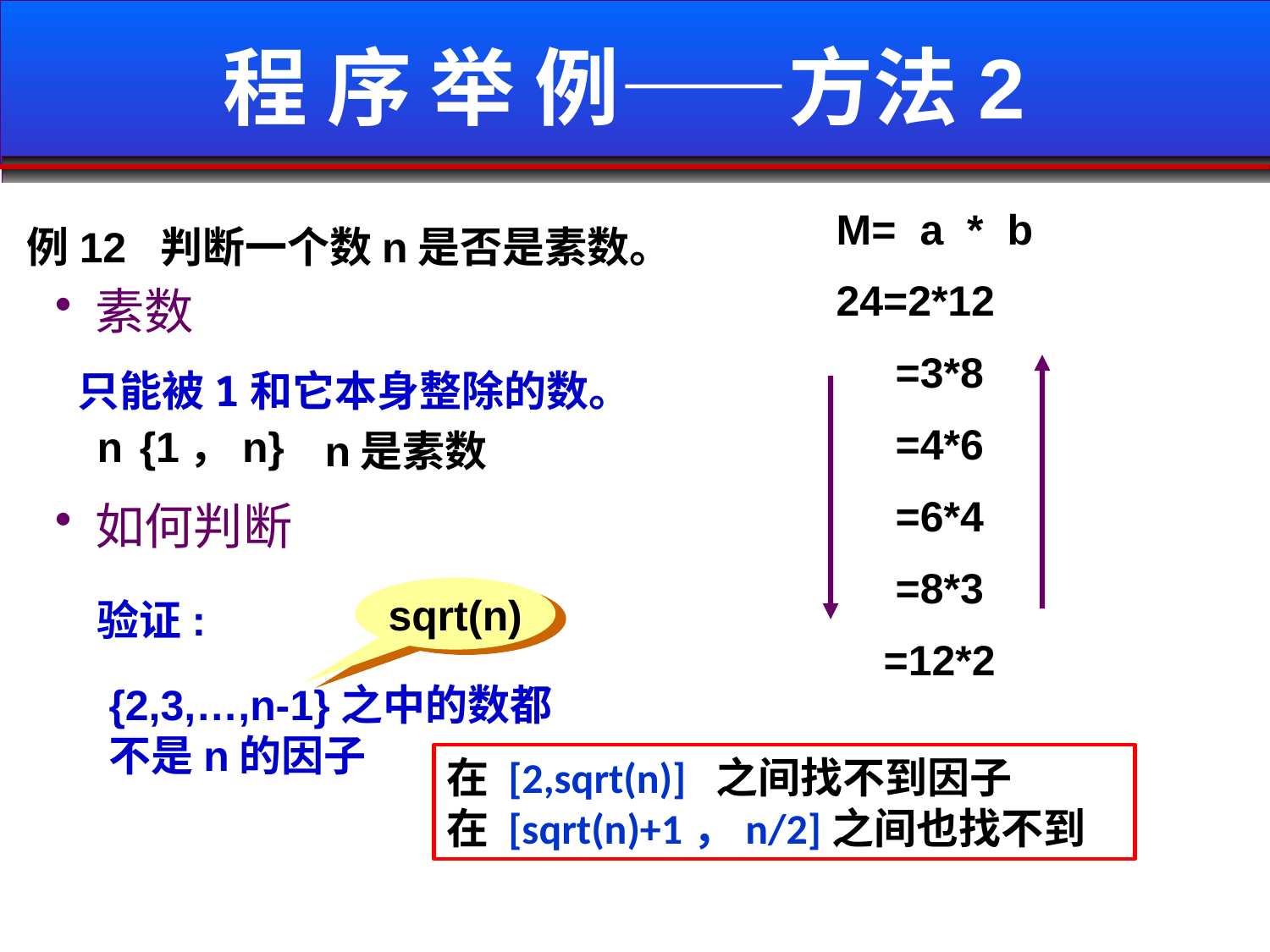

程 序 举 例——方法2

   M=  a  *  b
   24=2*12
        =3*8
        =4*6
        =6*4
        =8*3
       =12*2

例12  判断一个数n是否是素数。
 素数
只能被1和它本身整除的数。
n
{1，n}
n是素数
 如何判断
sqrt(n)
验证:
{2,3,…,n-1}之中的数都不是n的因子
在 [2,sqrt(n)]  之间找不到因子
在 [sqrt(n)+1，n/2]之间也找不到